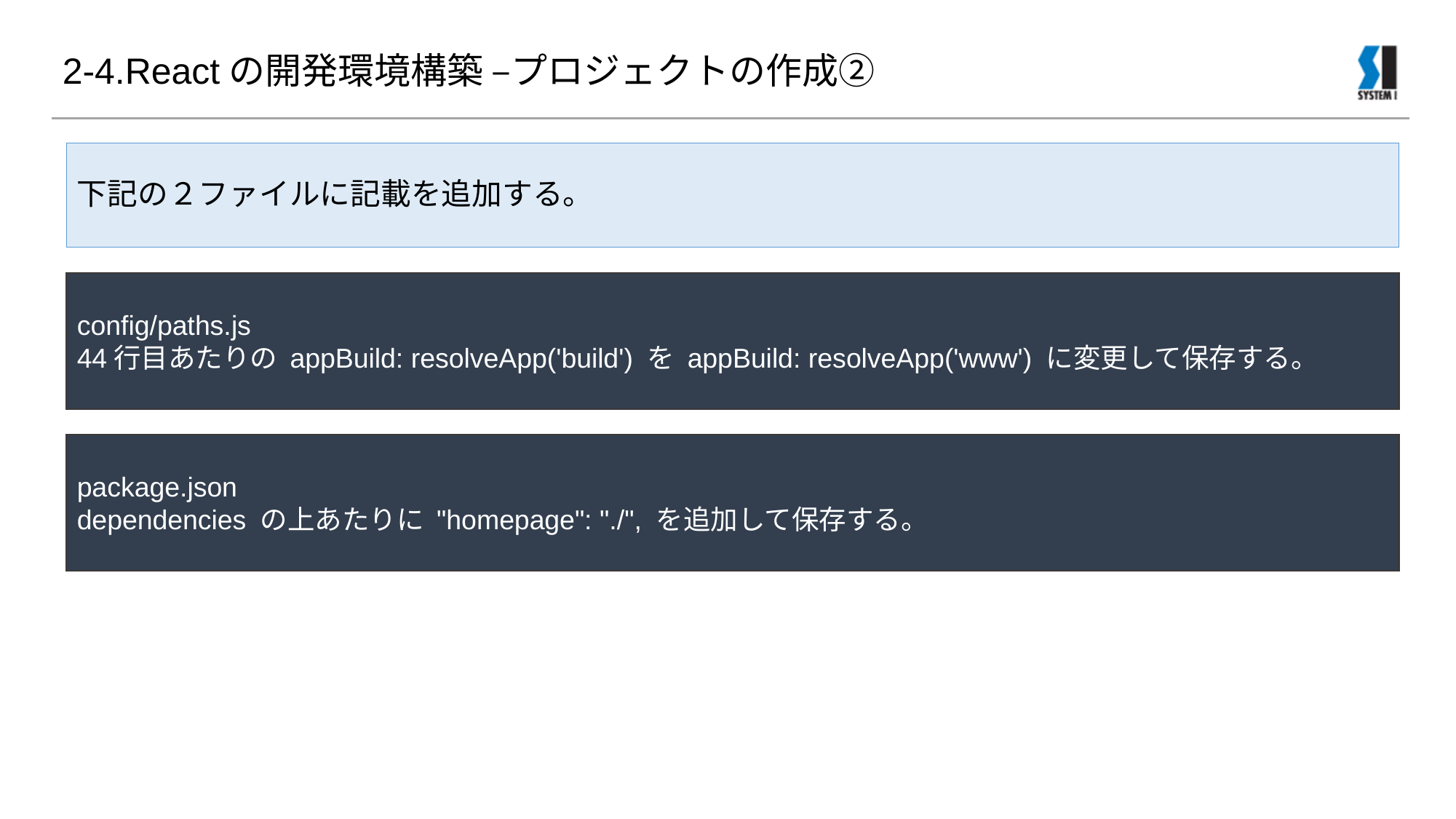

# 2-4.Reactの開発環境構築 –プロジェクトの作成②
下記の２ファイルに記載を追加する。
config/paths.js
44行目あたりの appBuild: resolveApp('build') を appBuild: resolveApp('www') に変更して保存する。
package.json
dependencies の上あたりに "homepage": "./", を追加して保存する。